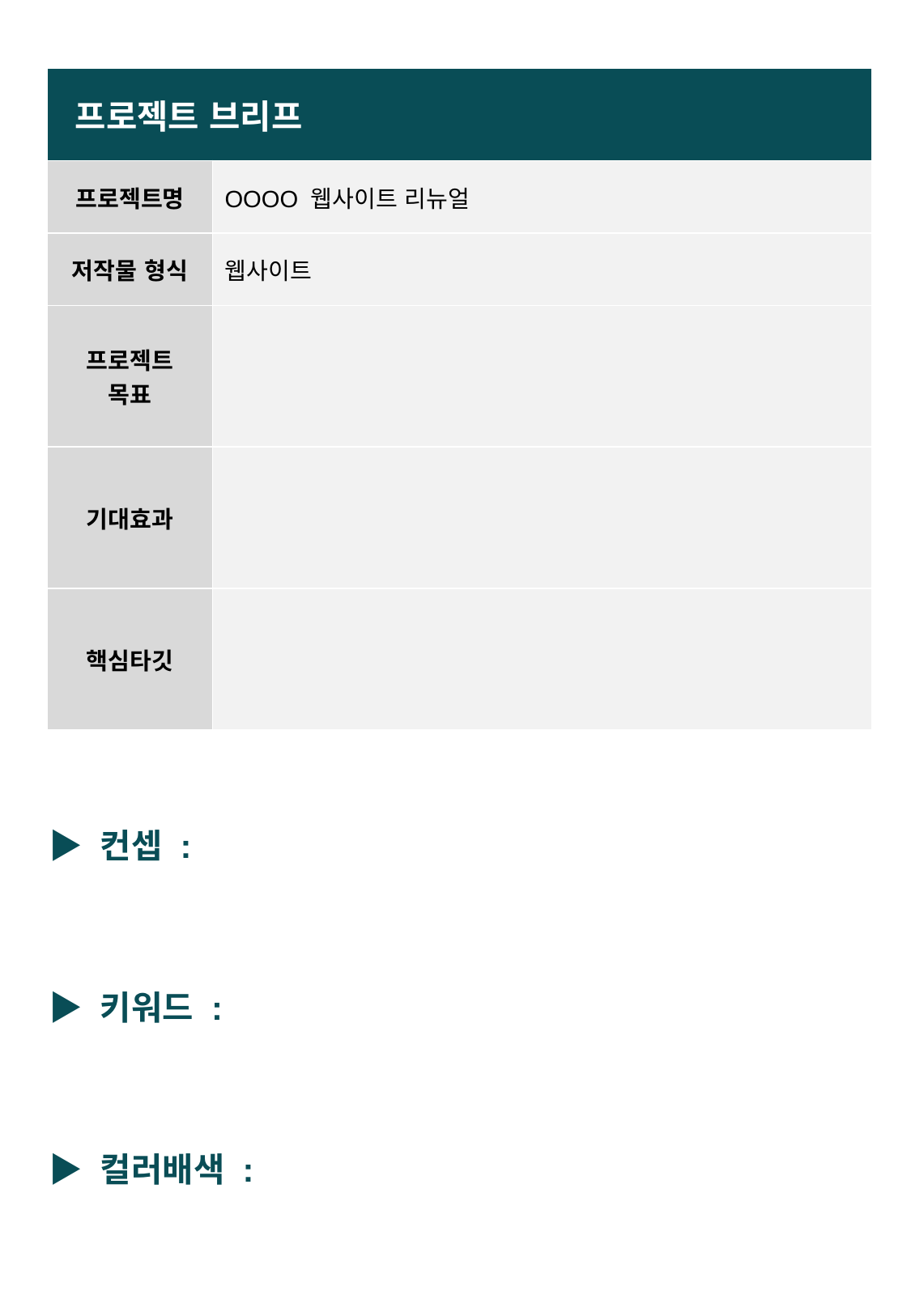

| 프로젝트 브리프 |  |
| --- | --- |
| 프로젝트명 | OOOO 웹사이트 리뉴얼 |
| 저작물 형식 | 웹사이트 |
| 프로젝트 목표 |  |
| 기대효과 |  |
| 핵심타깃 |  |
▶ 컨셉 :

▶ 키워드 :

▶ 컬러배색 :